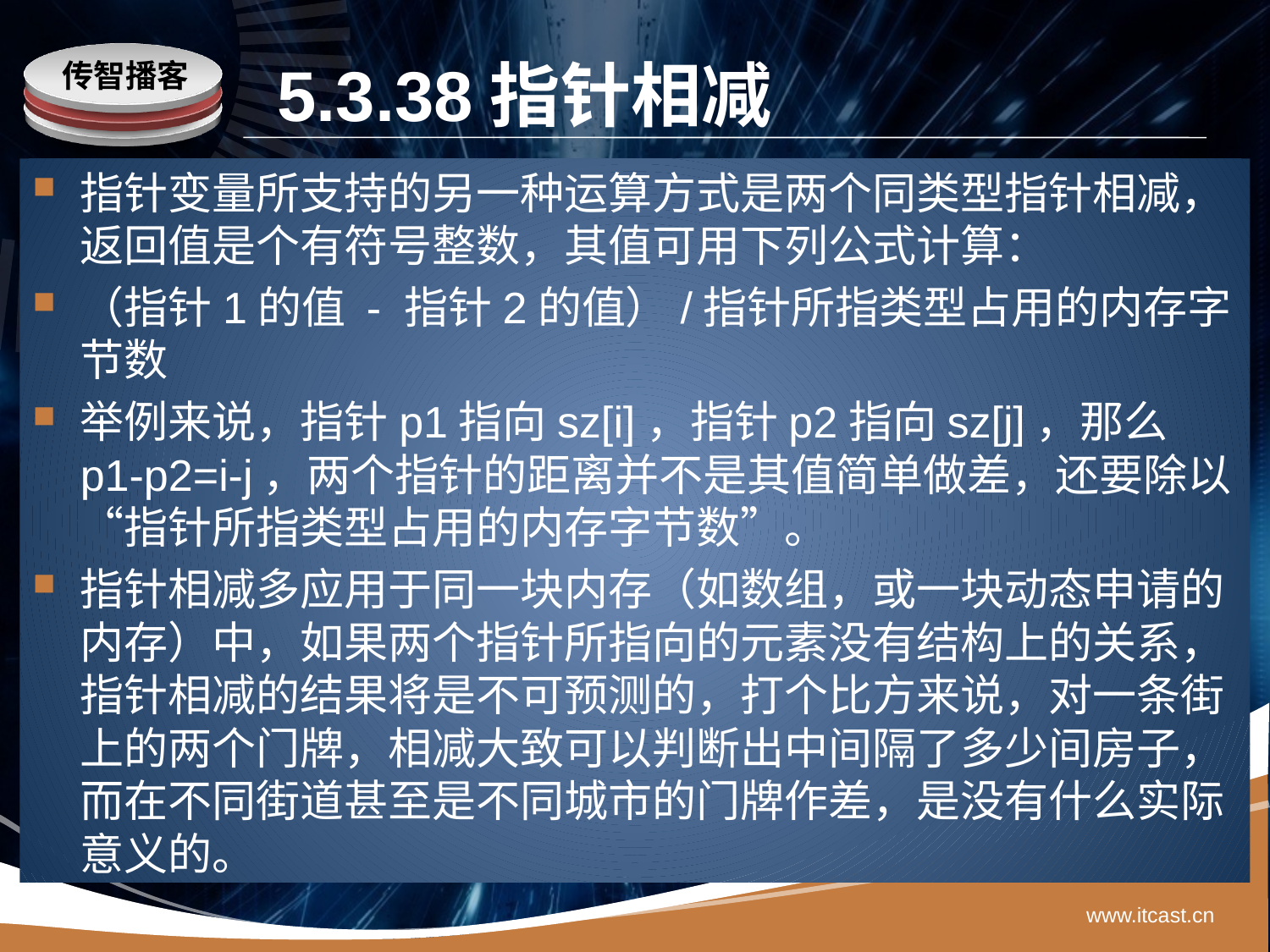

# 5.3.38指针相减
指针变量所支持的另一种运算方式是两个同类型指针相减，返回值是个有符号整数，其值可用下列公式计算：
（指针1的值 - 指针2的值）/指针所指类型占用的内存字节数
举例来说，指针p1指向sz[i]，指针p2指向sz[j]，那么p1-p2=i-j，两个指针的距离并不是其值简单做差，还要除以“指针所指类型占用的内存字节数”。
指针相减多应用于同一块内存（如数组，或一块动态申请的内存）中，如果两个指针所指向的元素没有结构上的关系，指针相减的结果将是不可预测的，打个比方来说，对一条街上的两个门牌，相减大致可以判断出中间隔了多少间房子，而在不同街道甚至是不同城市的门牌作差，是没有什么实际意义的。
www.itcast.cn